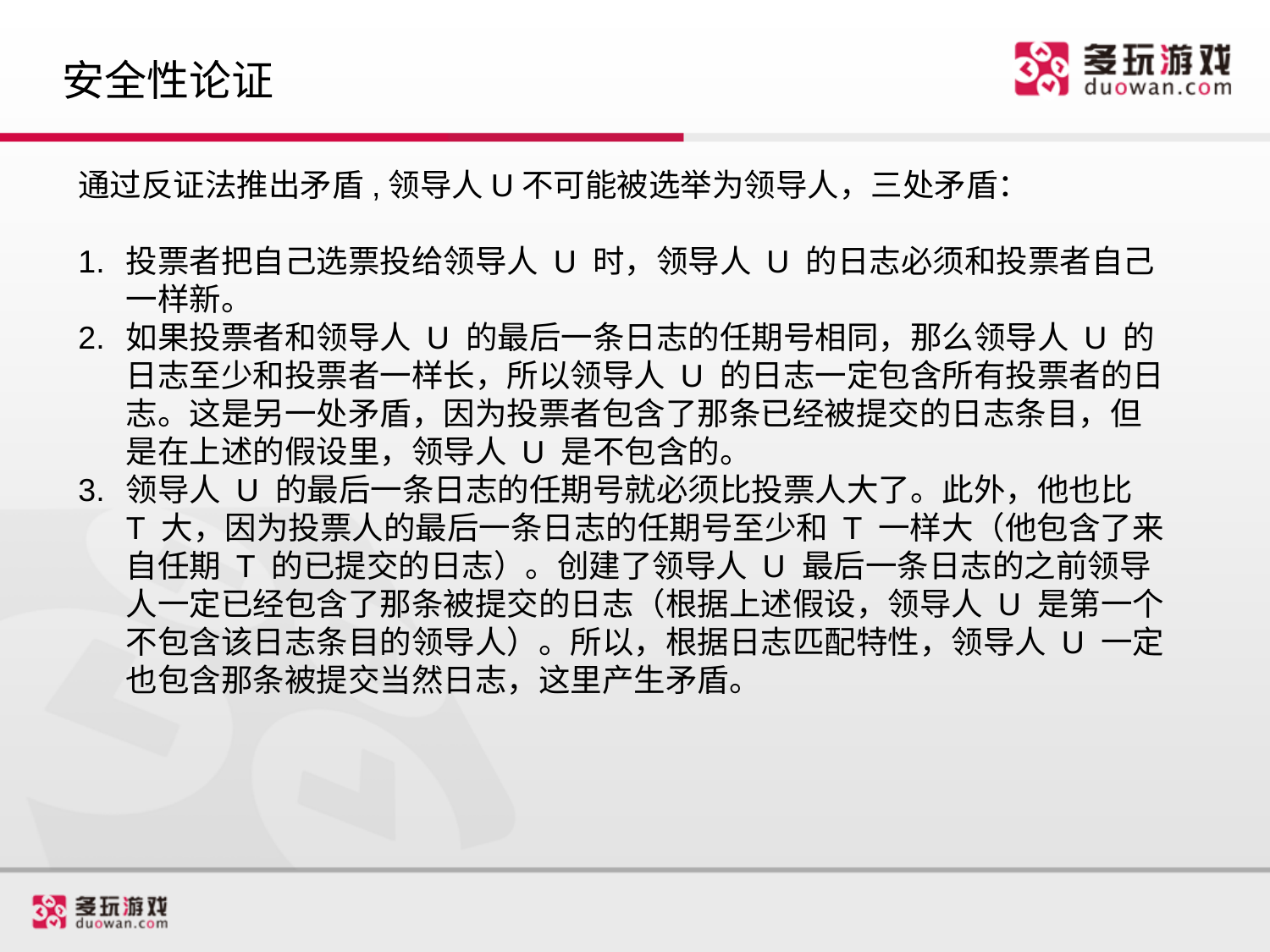

# 安全性论证
通过反证法推出矛盾,领导人U不可能被选举为领导人，三处矛盾：

投票者把自己选票投给领导人 U 时，领导人 U 的日志必须和投票者自己一样新。
如果投票者和领导人 U 的最后一条日志的任期号相同，那么领导人 U 的日志至少和投票者一样长，所以领导人 U 的日志一定包含所有投票者的日志。这是另一处矛盾，因为投票者包含了那条已经被提交的日志条目，但是在上述的假设里，领导人 U 是不包含的。
领导人 U 的最后一条日志的任期号就必须比投票人大了。此外，他也比 T 大，因为投票人的最后一条日志的任期号至少和 T 一样大（他包含了来自任期 T 的已提交的日志）。创建了领导人 U 最后一条日志的之前领导人一定已经包含了那条被提交的日志（根据上述假设，领导人 U 是第一个不包含该日志条目的领导人）。所以，根据日志匹配特性，领导人 U 一定也包含那条被提交当然日志，这里产生矛盾。